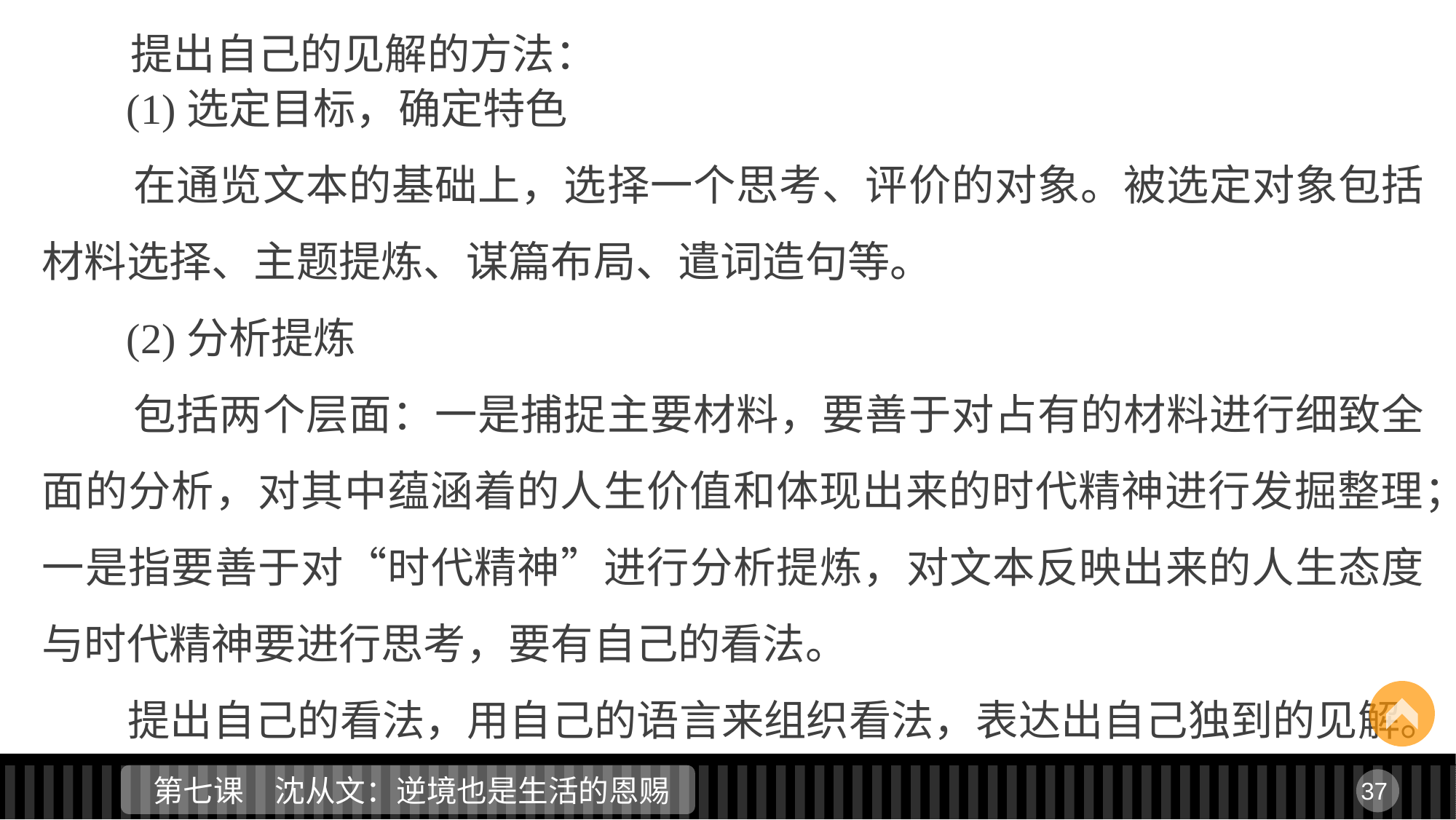

提出自己的见解的方法：
        (1)选定目标，确定特色
        在通览文本的基础上，选择一个思考、评价的对象。被选定对象包括材料选择、主题提炼、谋篇布局、遣词造句等。
        (2)分析提炼
        包括两个层面：一是捕捉主要材料，要善于对占有的材料进行细致全面的分析，对其中蕴涵着的人生价值和体现出来的时代精神进行发掘整理；一是指要善于对“时代精神”进行分析提炼，对文本反映出来的人生态度与时代精神要进行思考，要有自己的看法。
        提出自己的看法，用自己的语言来组织看法，表达出自己独到的见解。